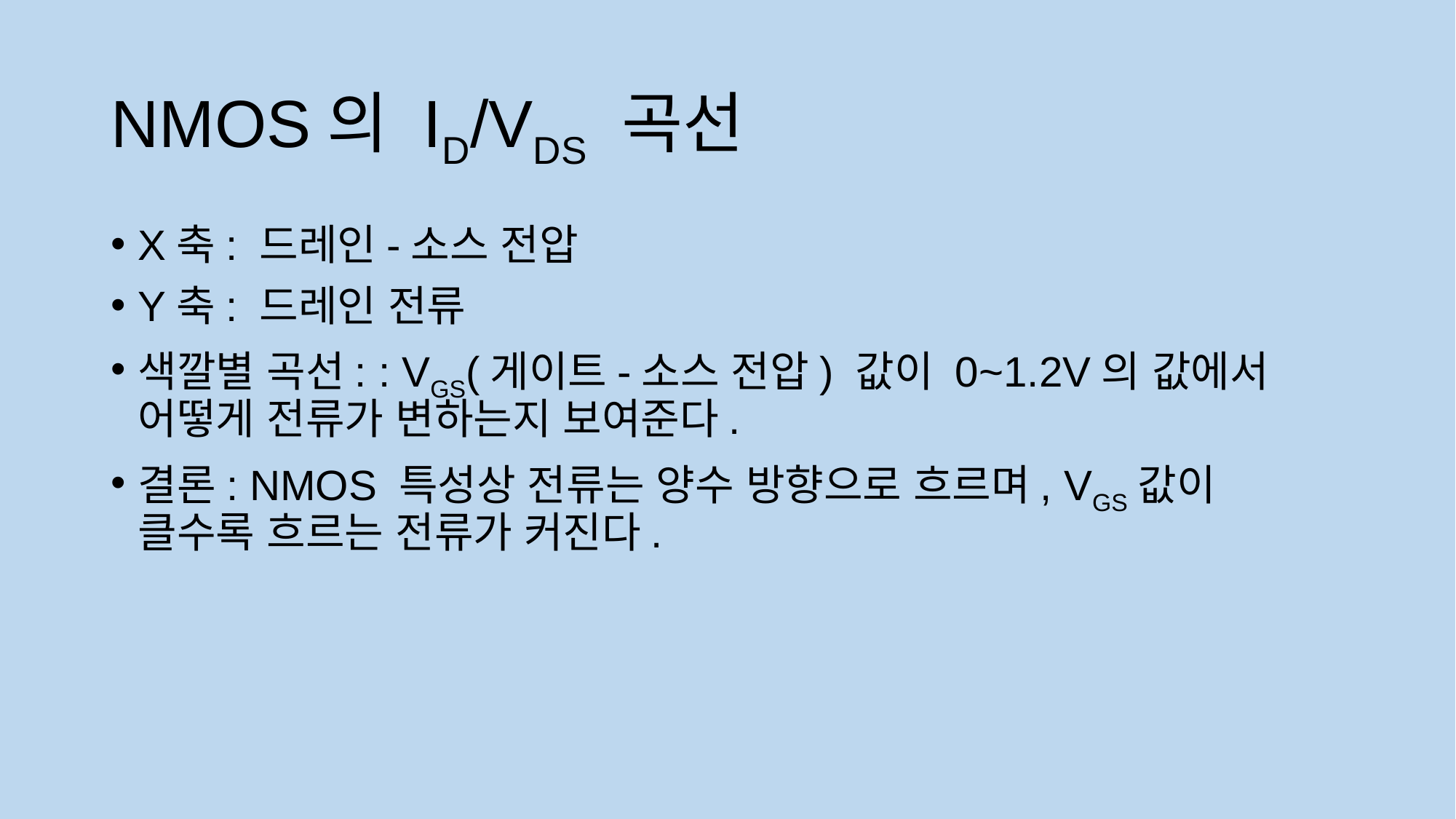

# NMOS의 ID/VDS 곡선
X축: 드레인-소스 전압
Y축: 드레인 전류
색깔별 곡선: : VGS(게이트-소스 전압) 값이 0~1.2V의 값에서 어떻게 전류가 변하는지 보여준다.
결론: NMOS 특성상 전류는 양수 방향으로 흐르며, VGS값이 클수록 흐르는 전류가 커진다.